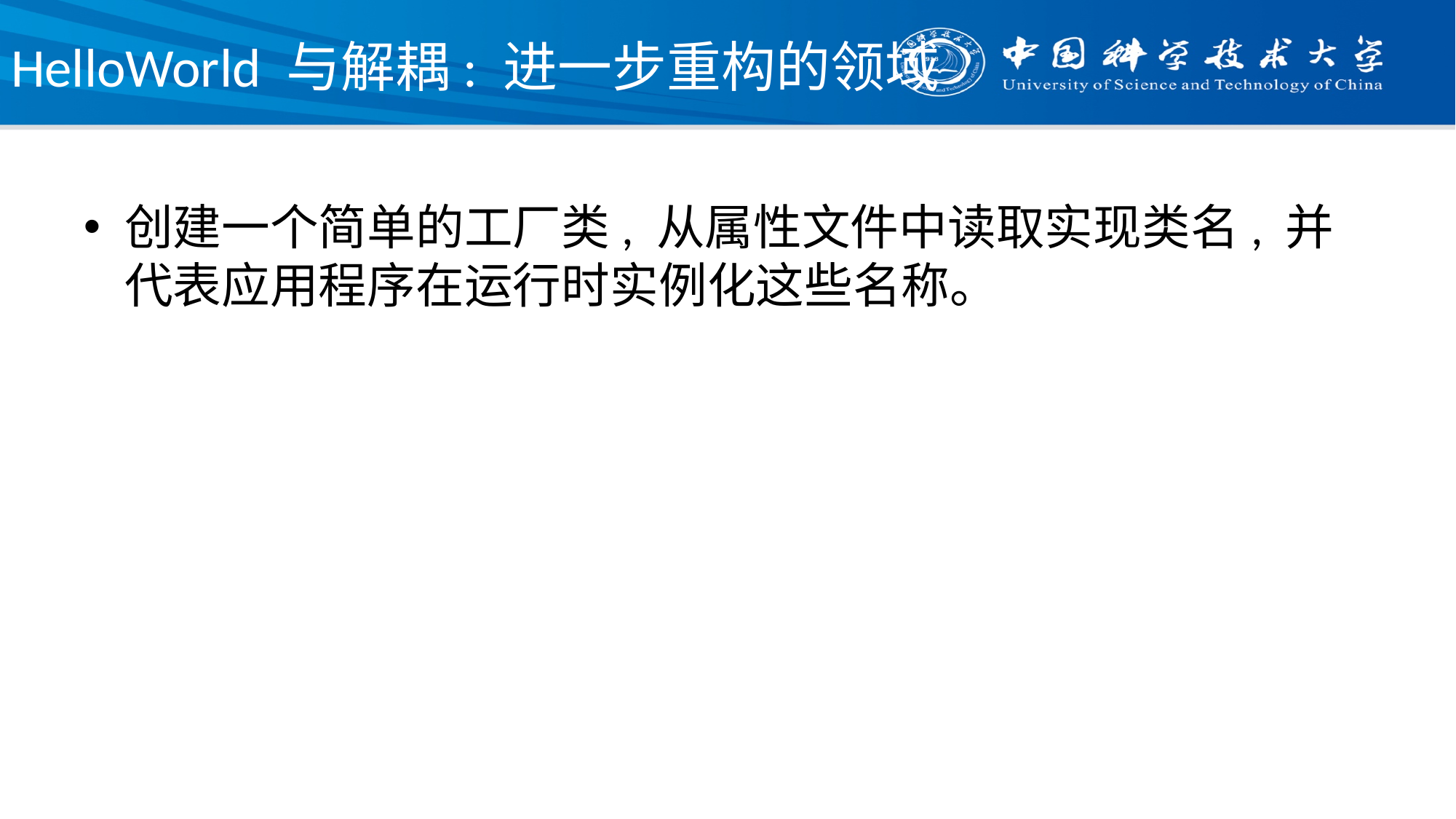

# HelloWorld 与解耦: 进一步重构的领域
创建一个简单的工厂类, 从属性文件中读取实现类名, 并代表应用程序在运行时实例化这些名称。